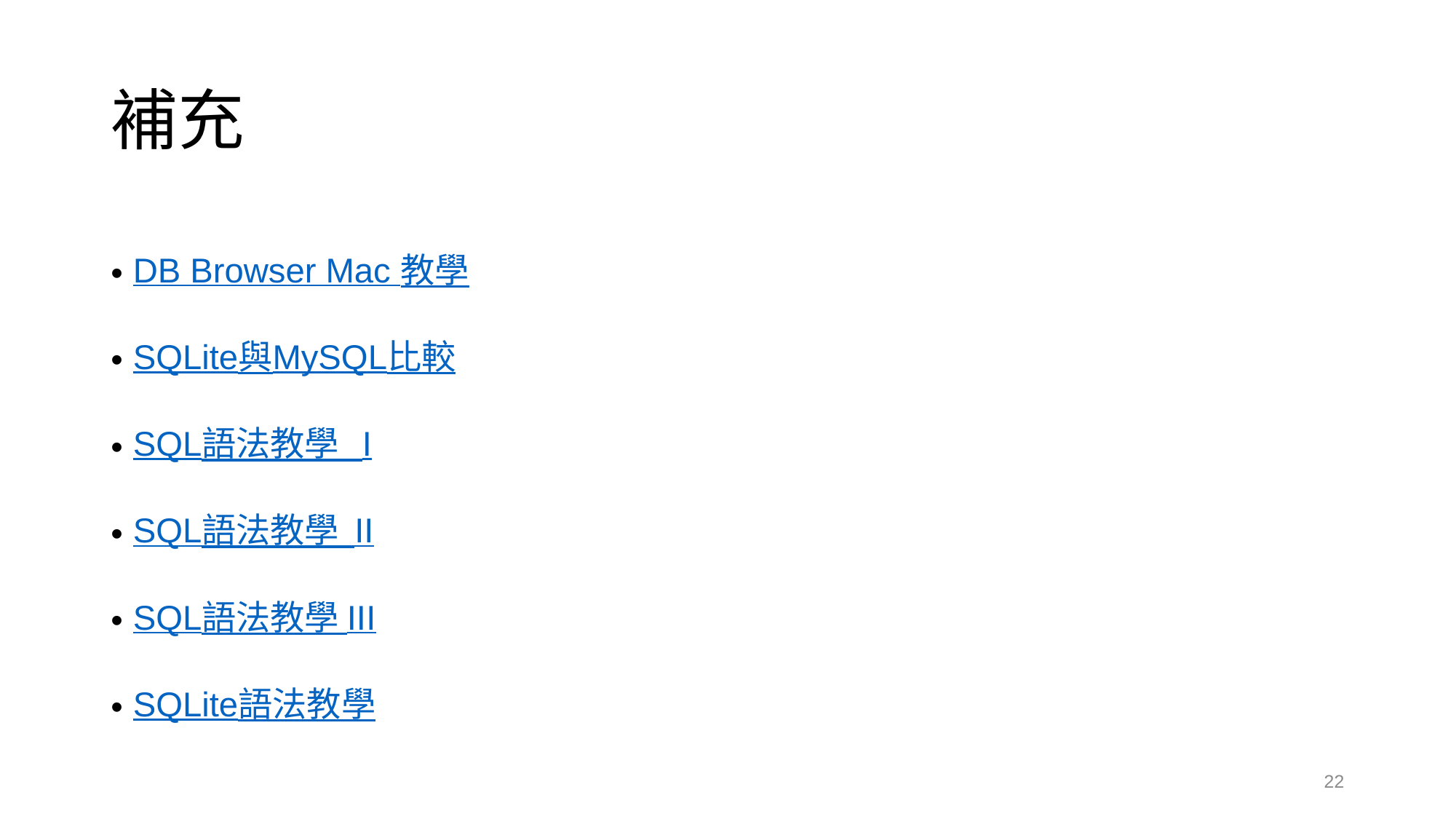

# 補充
DB Browser Mac 教學
SQLite與MySQL比較
SQL語法教學   I
SQL語法教學  II
SQL語法教學 III
SQLite語法教學
22